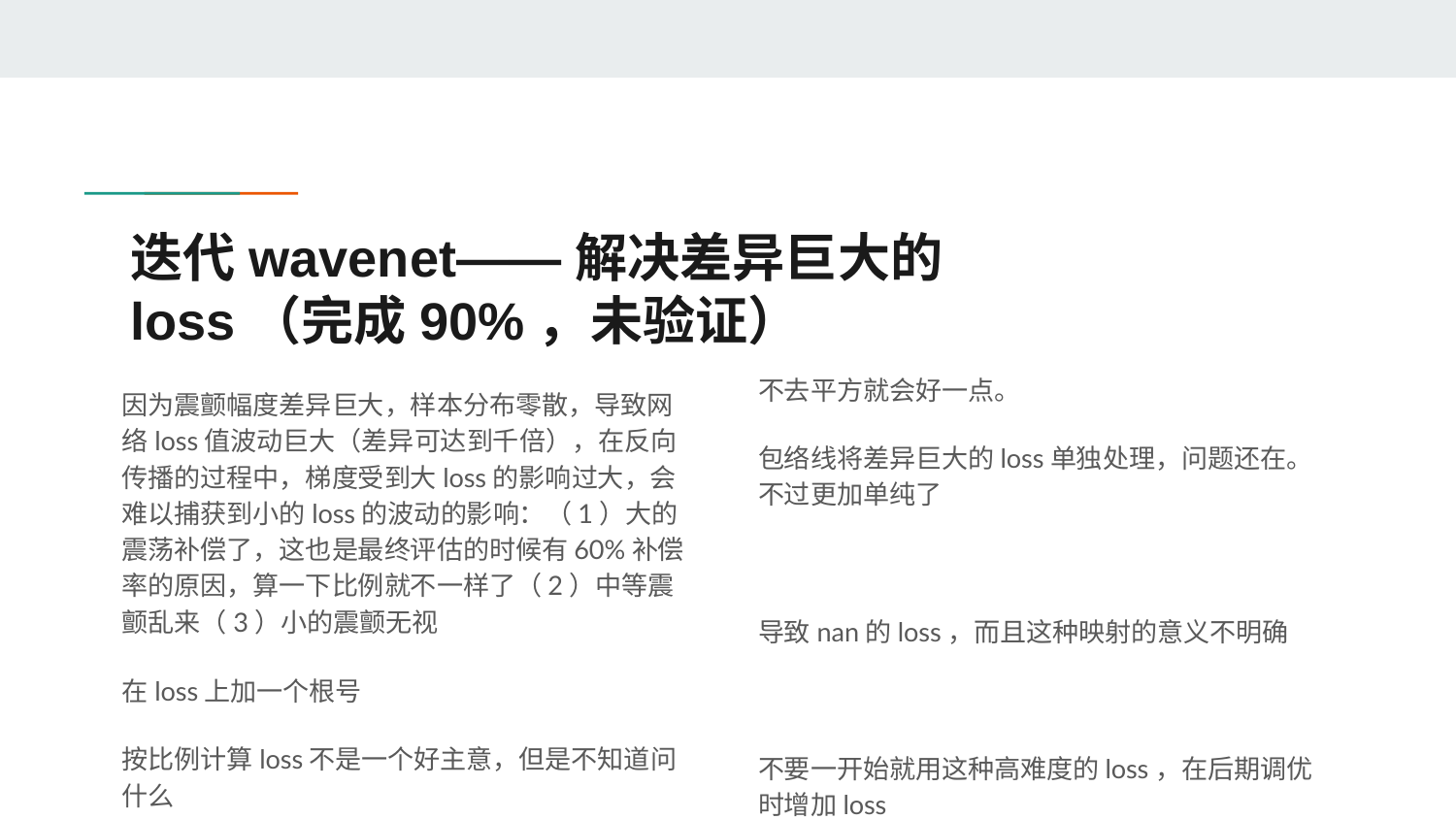

# 迭代wavenet——解决差异巨大的loss（完成90%，未验证）
不去平方就会好一点。
包络线将差异巨大的loss单独处理，问题还在。不过更加单纯了

导致nan的loss，而且这种映射的意义不明确

不要一开始就用这种高难度的loss，在后期调优时增加loss

因为震颤幅度差异巨大，样本分布零散，导致网络loss值波动巨大（差异可达到千倍），在反向传播的过程中，梯度受到大loss的影响过大，会难以捕获到小的loss的波动的影响：（1）大的震荡补偿了，这也是最终评估的时候有60%补偿率的原因，算一下比例就不一样了（2）中等震颤乱来（3）小的震颤无视
在loss上加一个根号
按比例计算loss不是一个好主意，但是不知道问什么